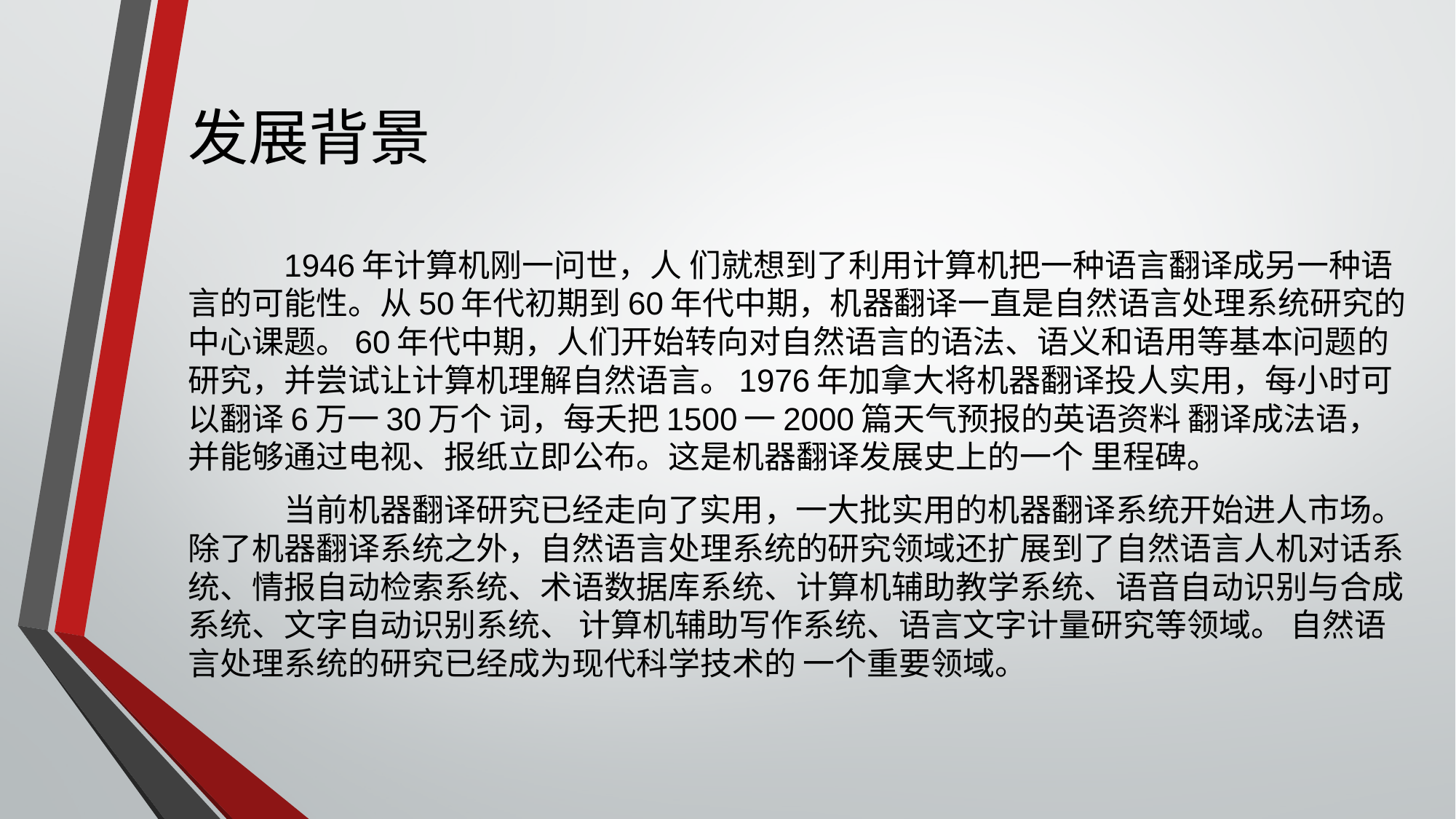

# 发展背景
	1946年计算机刚一问世，人 们就想到了利用计算机把一种语言翻译成另一种语言的可能性。从50年代初期到60年代中期，机器翻译一直是自然语言处理系统研究的中心课题。60年代中期，人们开始转向对自然语言的语法、语义和语用等基本问题的研究，并尝试让计算机理解自然语言。1976年加拿大将机器翻译投人实用，每小时可以翻译6万一30万个 词，每夭把1500一2000篇天气预报的英语资料 翻译成法语，并能够通过电视、报纸立即公布。这是机器翻译发展史上的一个 里程碑。
	当前机器翻译研究已经走向了实用，一大批实用的机器翻译系统开始进人市场。 除了机器翻译系统之外，自然语言处理系统的研究领域还扩展到了自然语言人机对话系统、情报自动检索系统、术语数据库系统、计算机辅助教学系统、语音自动识别与合成系统、文字自动识别系统、 计算机辅助写作系统、语言文字计量研究等领域。 自然语言处理系统的研究已经成为现代科学技术的 一个重要领域。